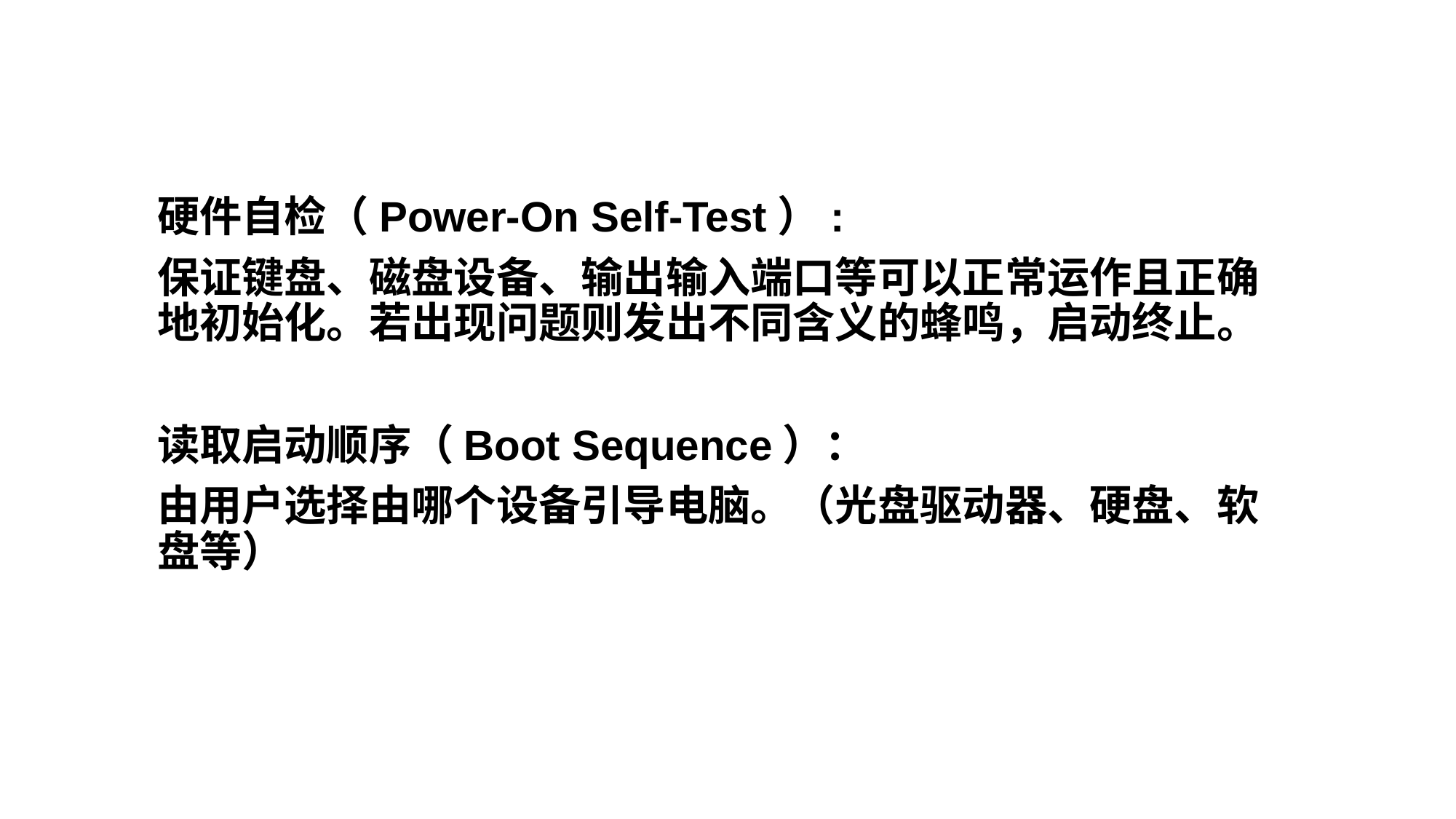

硬件自检（Power-On Self-Test）:
保证键盘、磁盘设备、输出输入端口等可以正常运作且正确地初始化。若出现问题则发出不同含义的蜂鸣，启动终止。

读取启动顺序（Boot Sequence）：
由用户选择由哪个设备引导电脑。（光盘驱动器、硬盘、软盘等）